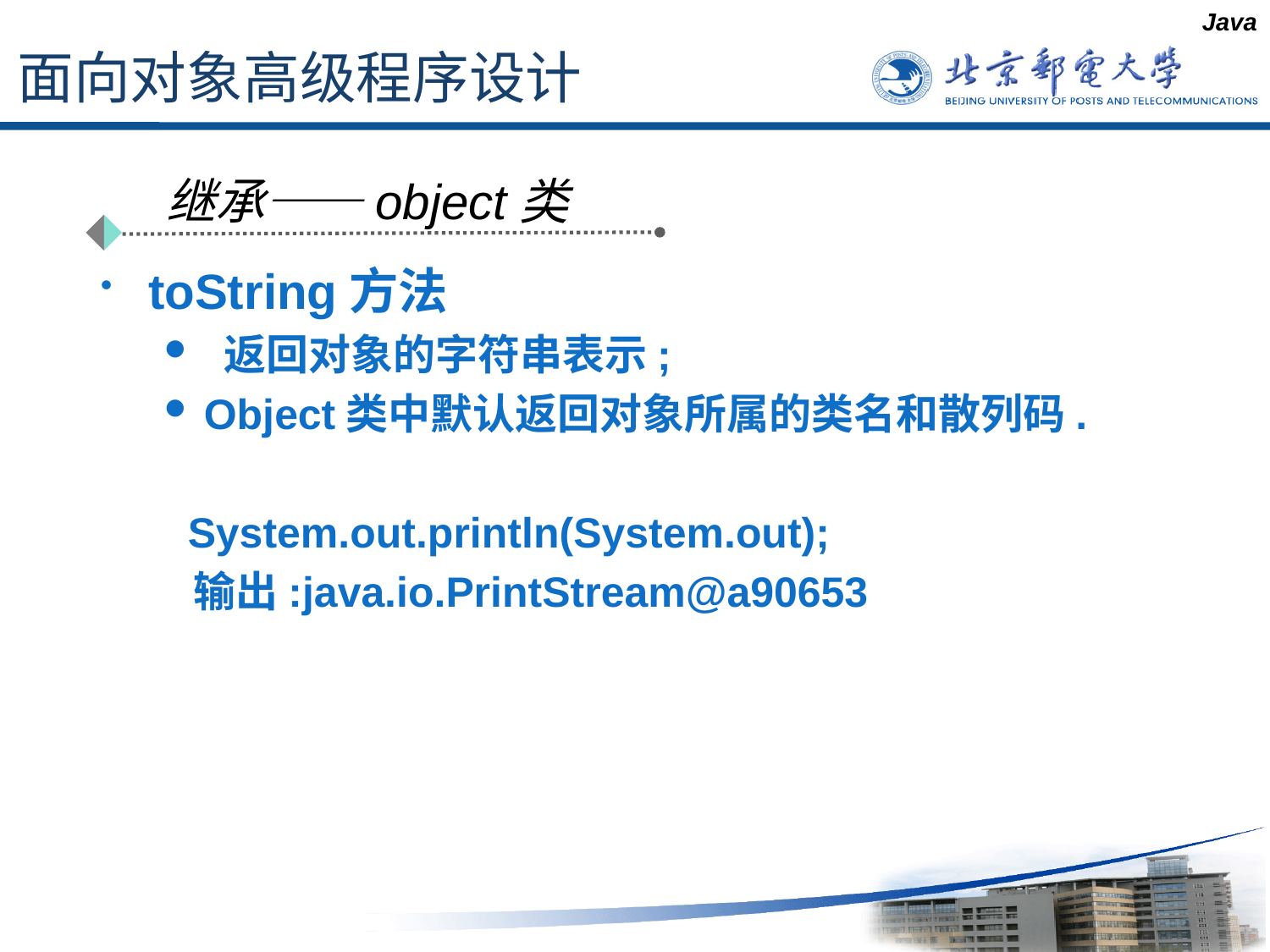

Java
# 面向对象高级程序设计

继承——object类

toString方法
 返回对象的字符串表示;
Object类中默认返回对象所属的类名和散列码.

  System.out.println(System.out);
  输出:java.io.PrintStream@a90653